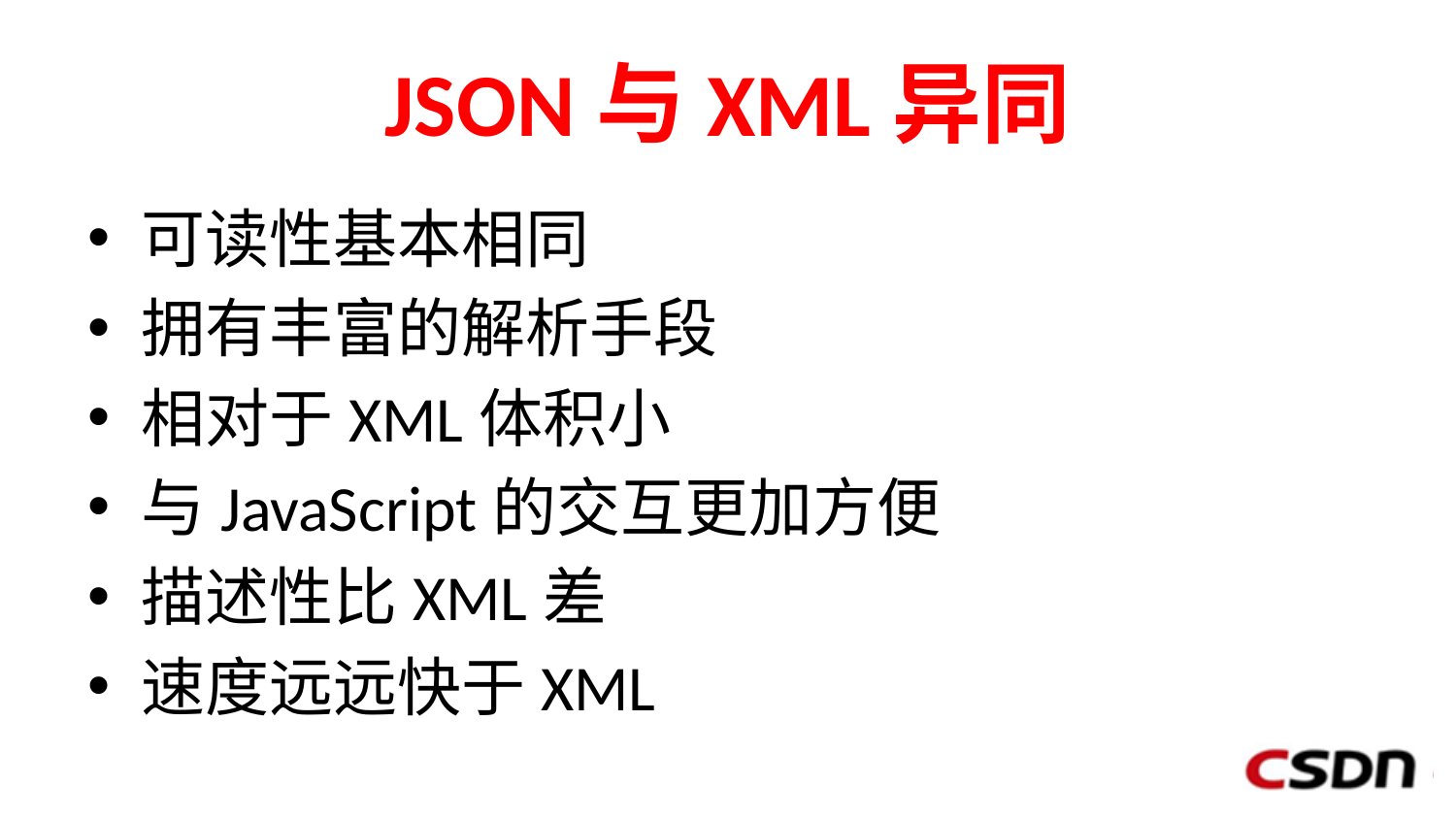

# JSON与XML异同
可读性基本相同
拥有丰富的解析手段
相对于XML体积小
与JavaScript的交互更加方便
描述性比XML差
速度远远快于XML